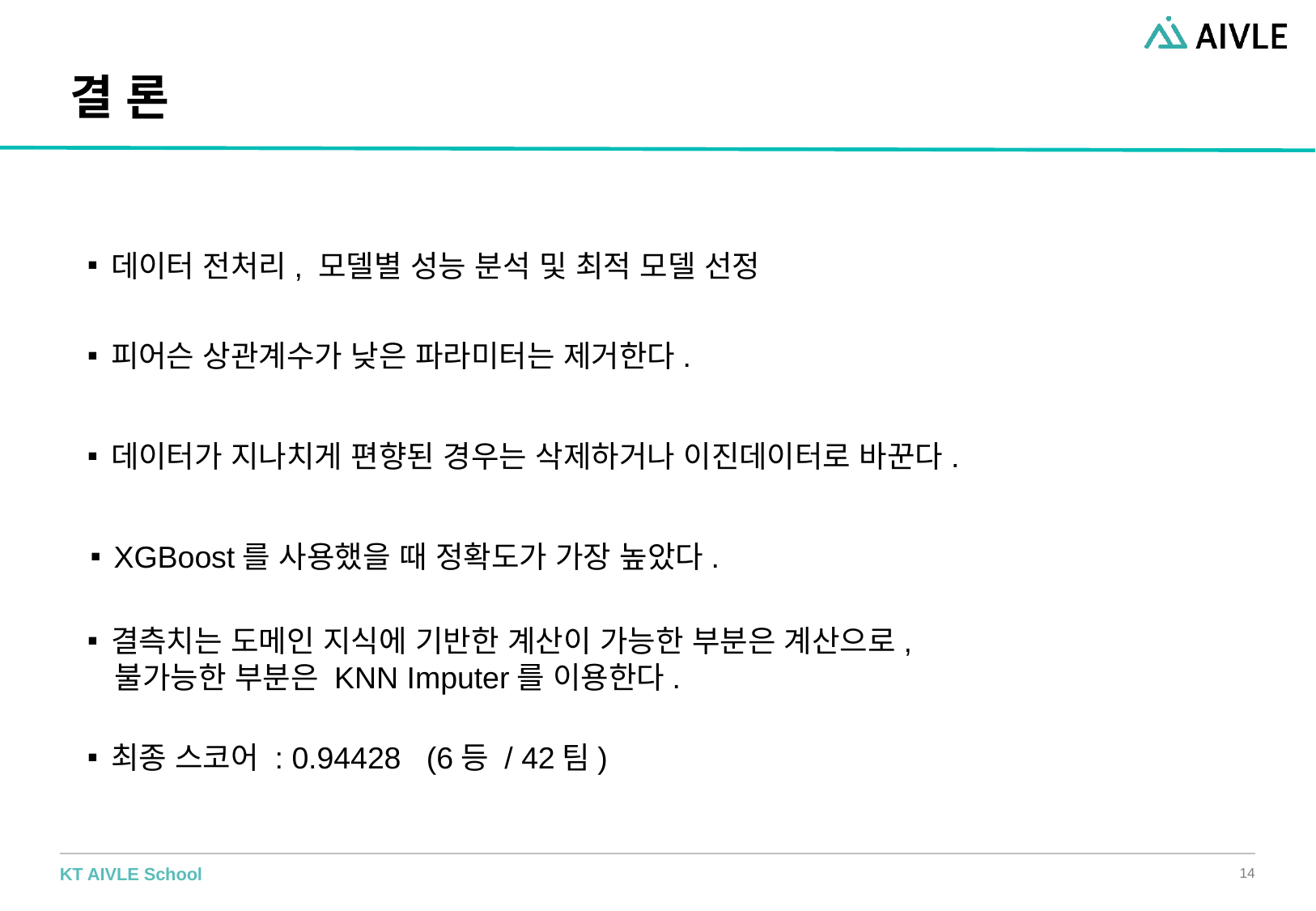

# 결 론
데이터 전처리, 모델별 성능 분석 및 최적 모델 선정
피어슨 상관계수가 낮은 파라미터는 제거한다.
데이터가 지나치게 편향된 경우는 삭제하거나 이진데이터로 바꾼다.
XGBoost를 사용했을 때 정확도가 가장 높았다.
결측치는 도메인 지식에 기반한 계산이 가능한 부분은 계산으로,
불가능한 부분은 KNN Imputer를 이용한다.
최종 스코어 : 0.94428   (6등 / 42팀)